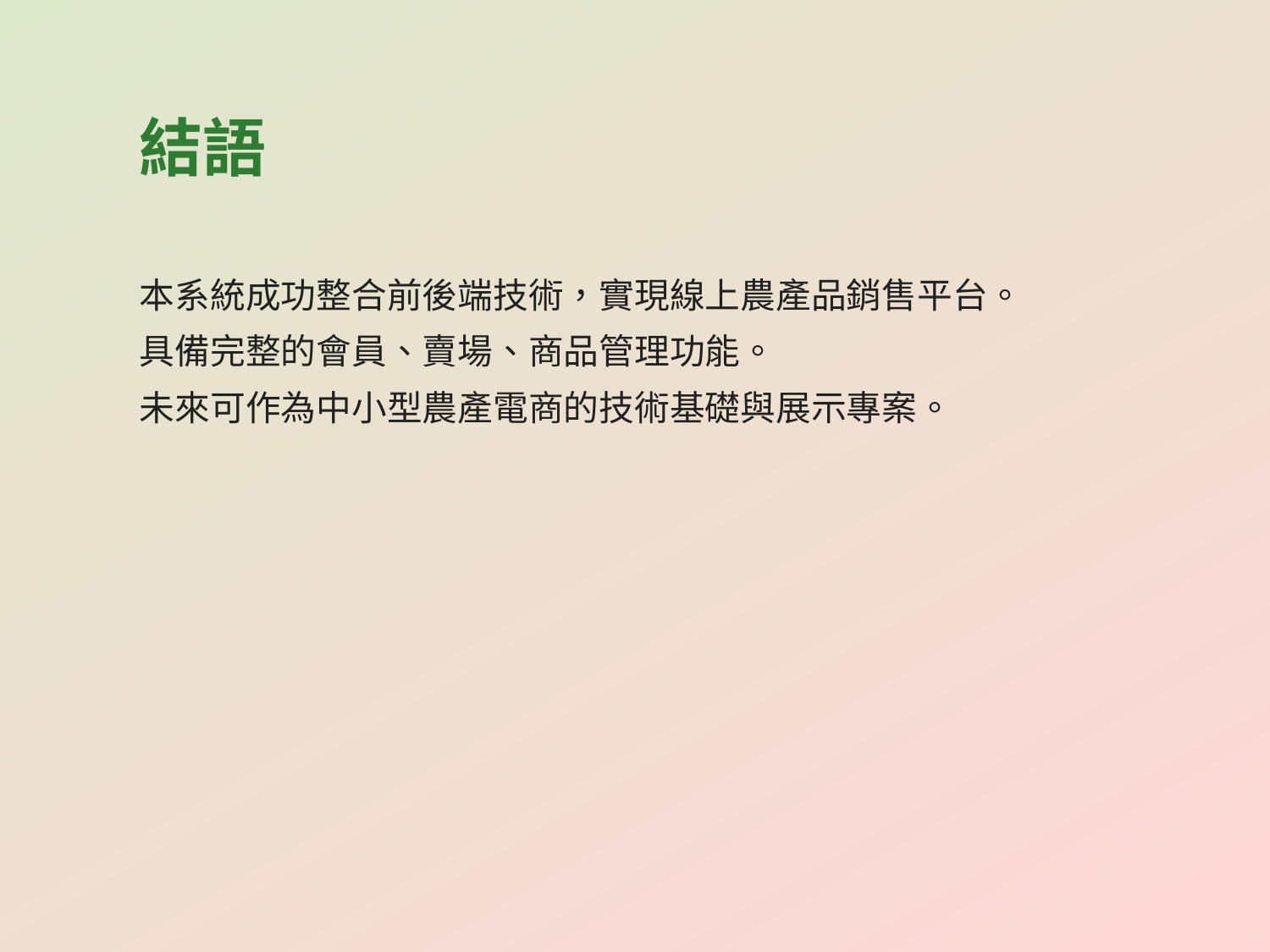

結語

本系統成功整合前後端技術，實現線上農產品銷售平台。
具備完整的會員、賣場、商品管理功能。
未來可作為中小型農產電商的技術基礎與展示專案。